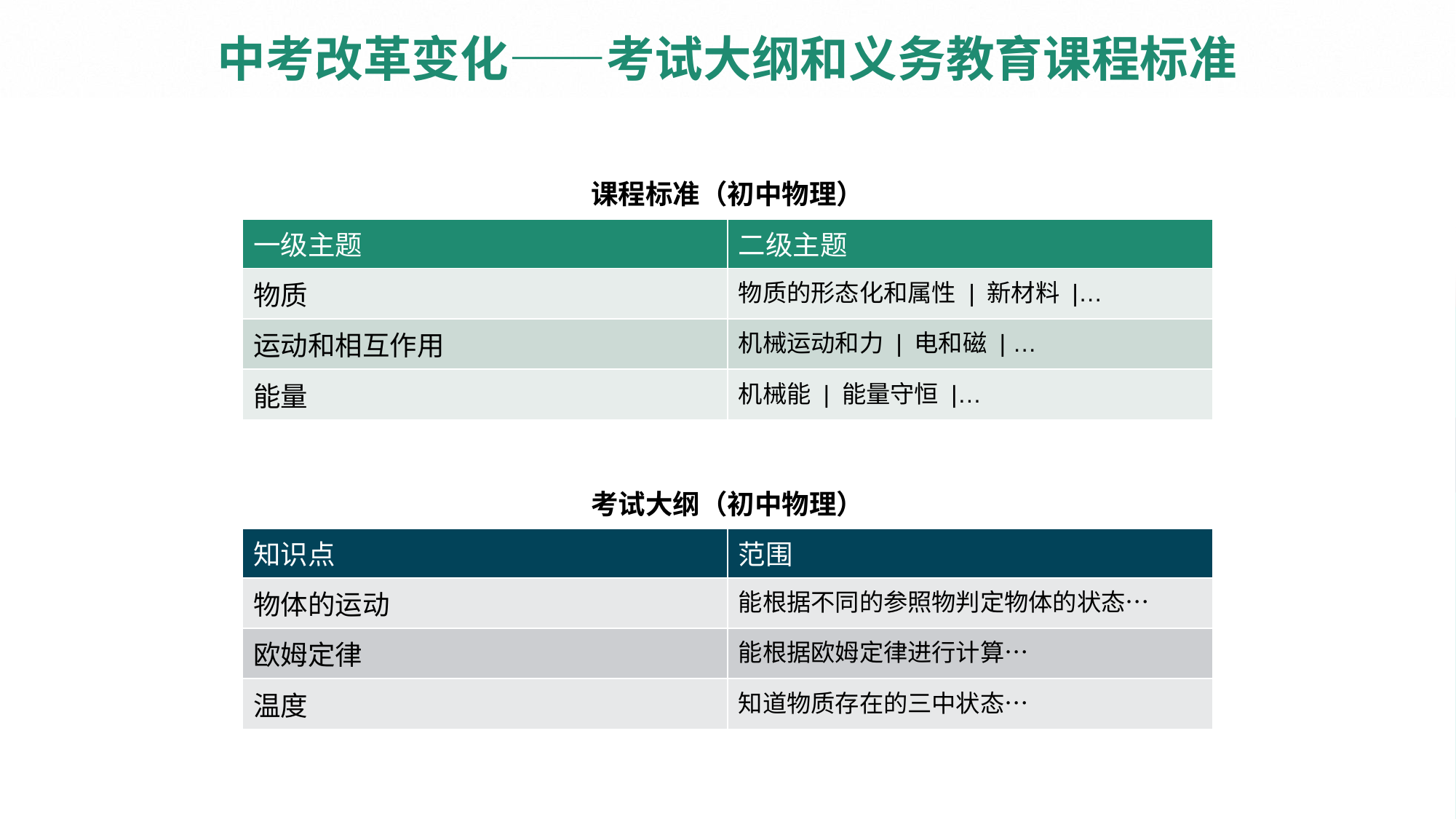

# 中考改革变化——考试大纲和义务教育课程标准
| 课程标准（初中物理） |  |
| --- | --- |
| 一级主题 | 二级主题 |
| 物质 | 物质的形态化和属性 | 新材料 |… |
| 运动和相互作用 | 机械运动和力 | 电和磁 | … |
| 能量 | 机械能 | 能量守恒 |… |
| 考试大纲（初中物理） |  |
| --- | --- |
| 知识点 | 范围 |
| 物体的运动 | 能根据不同的参照物判定物体的状态… |
| 欧姆定律 | 能根据欧姆定律进行计算… |
| 温度 | 知道物质存在的三中状态… |